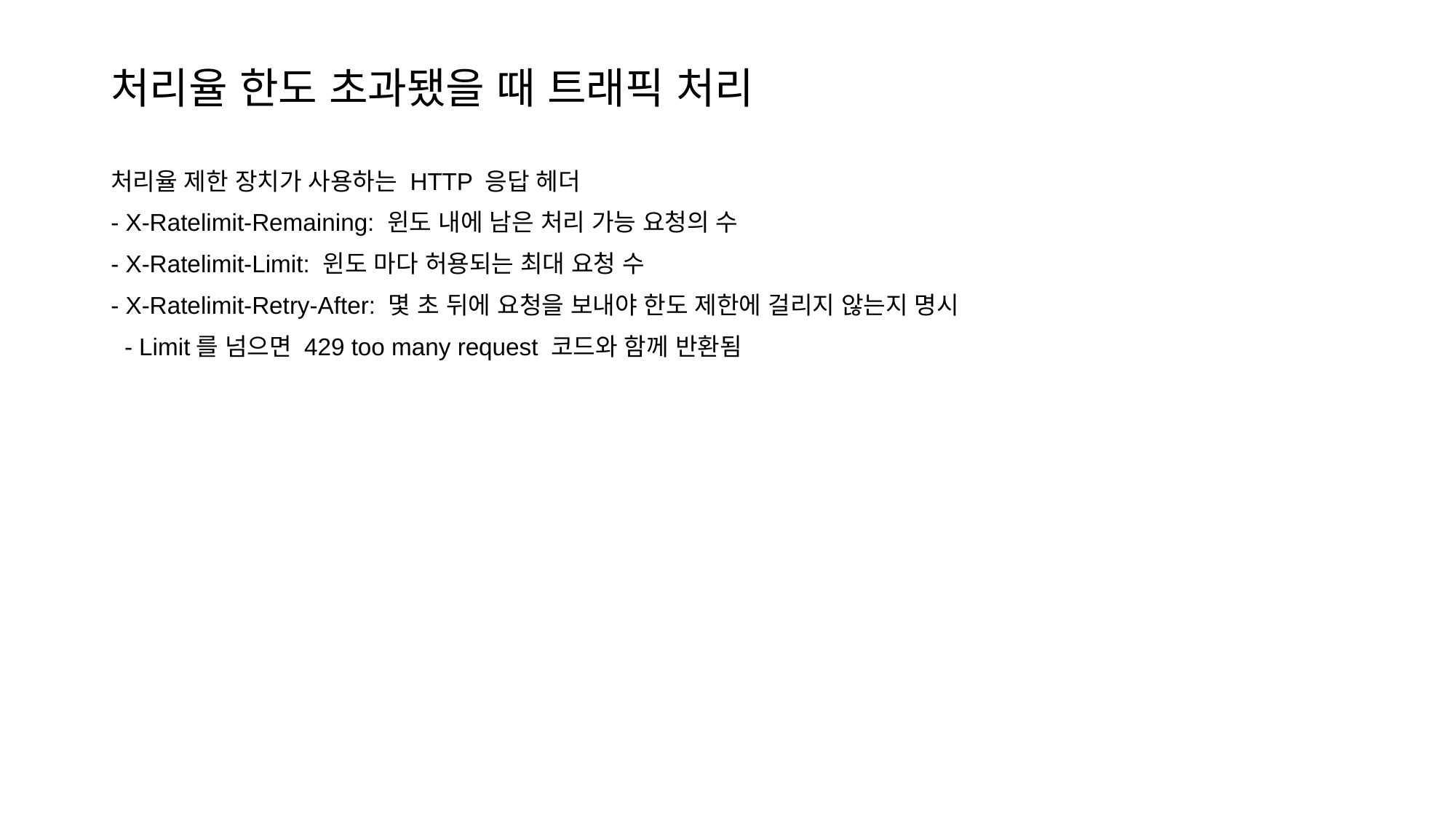

# 처리율 한도 초과됐을 때 트래픽 처리
처리율 제한 장치가 사용하는 HTTP 응답 헤더
- X-Ratelimit-Remaining: 윈도 내에 남은 처리 가능 요청의 수
- X-Ratelimit-Limit: 윈도 마다 허용되는 최대 요청 수
- X-Ratelimit-Retry-After: 몇 초 뒤에 요청을 보내야 한도 제한에 걸리지 않는지 명시
  - Limit를 넘으면 429 too many request 코드와 함께 반환됨